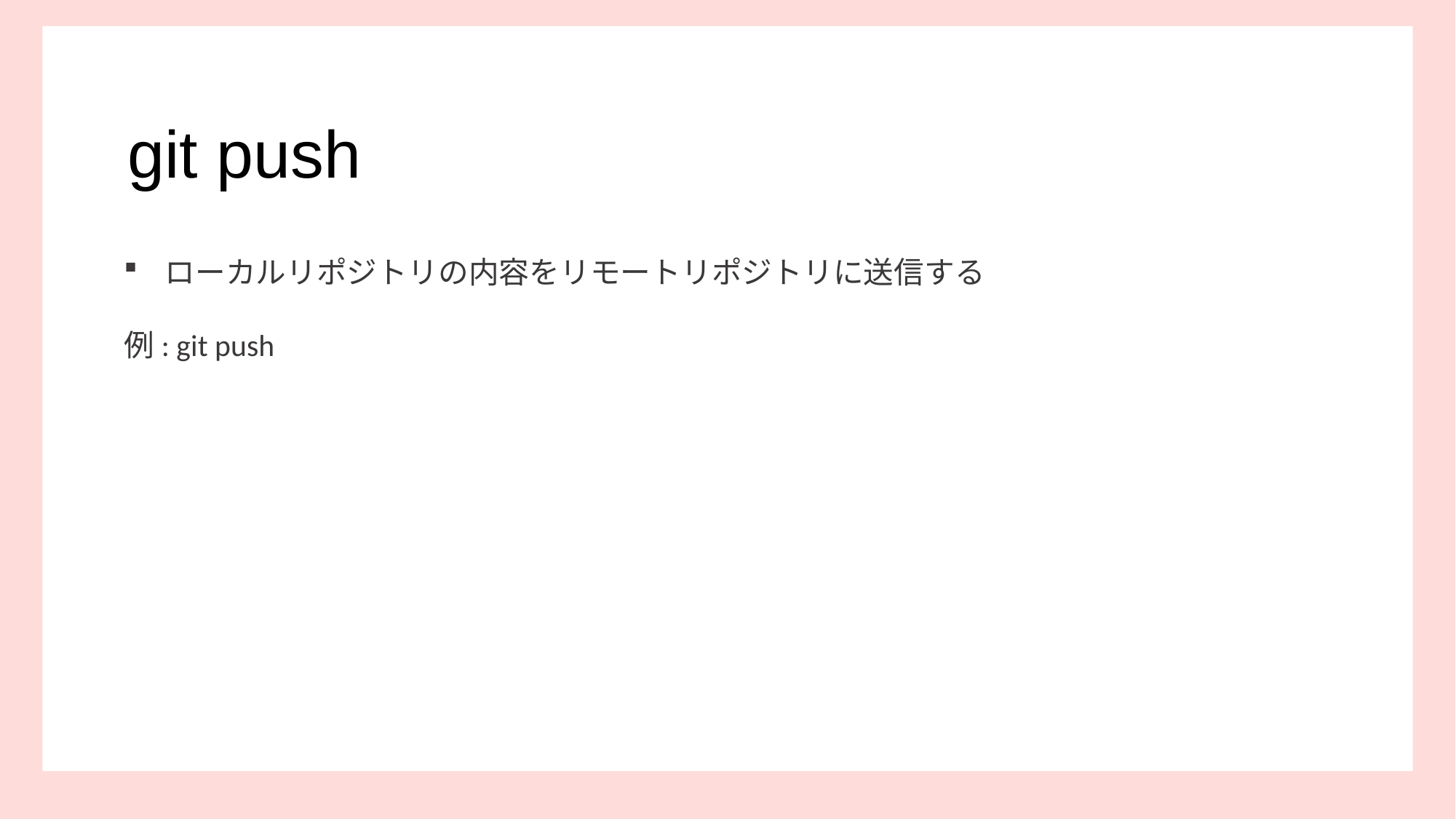

#
git push

ローカルリポジトリの内容をリモートリポジトリに送信する
例: git push